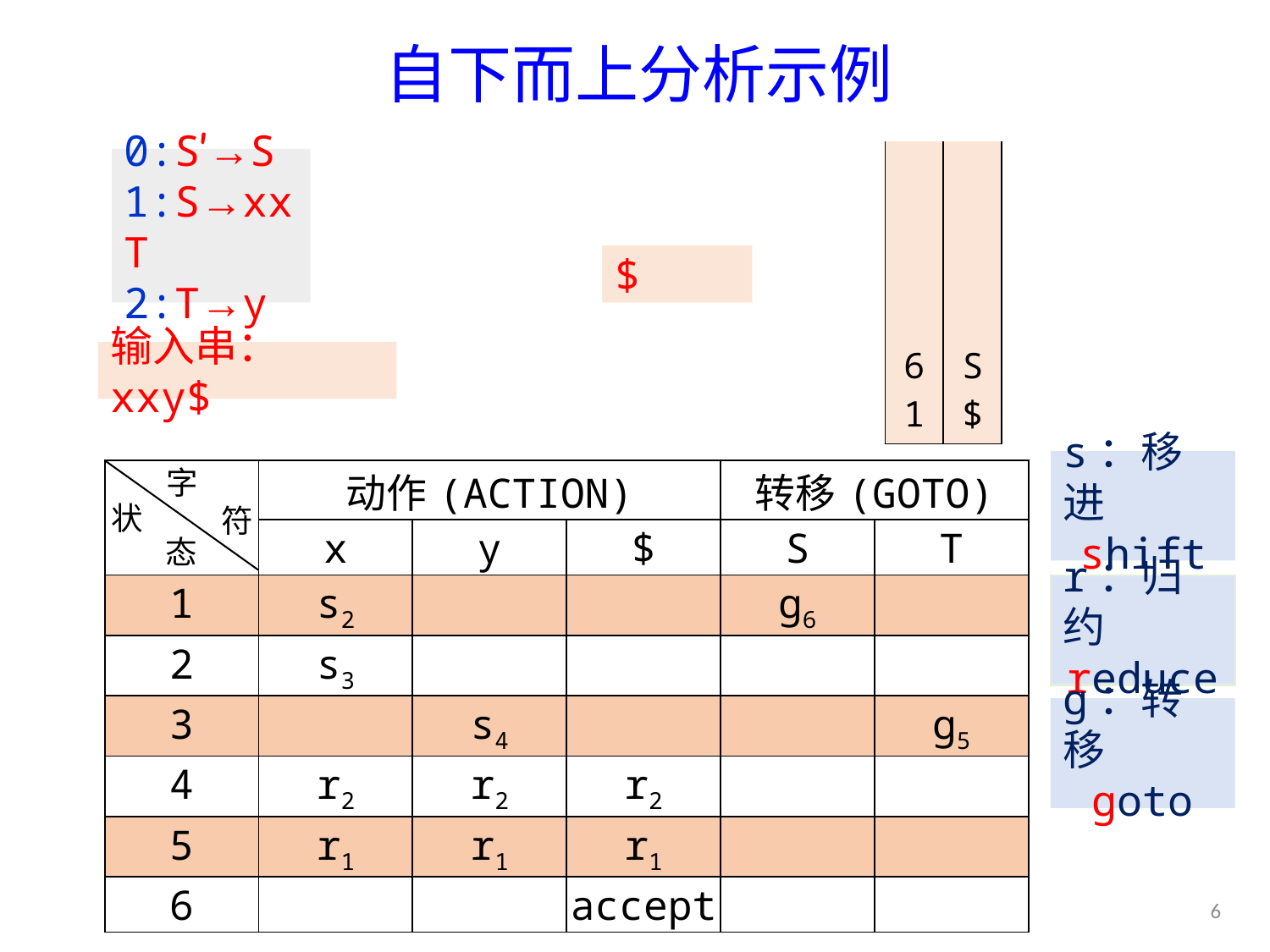

# 自下而上分析示例
| 1 | $ |
| --- | --- |
| 2 1 | x $ |
| --- | --- |
| 3 2 1 | x x $ |
| --- | --- |
| 4 3 2 1 | y x x $ |
| --- | --- |
| 5 3 2 1 | T x x $ |
| --- | --- |
| 6 1 | S $ |
| --- | --- |
0:S’→S
1:S→xxT
2:T→y
xy$
y$
$
输入串：xxy$
s：移进
shift
r：归约
reduce
g：转移
goto
字
状
符
态
|  | 动作(ACTION) |  |  | 转移(GOTO) |  |
| --- | --- | --- | --- | --- | --- |
|  | x | y | $ | S | T |
| 1 | s2 |  |  | g6 |  |
| 2 | s3 |  |  |  |  |
| 3 |  | s4 |  |  | g5 |
| 4 | r2 | r2 | r2 |  |  |
| 5 | r1 | r1 | r1 |  |  |
| 6 |  |  | accept |  |  |
6